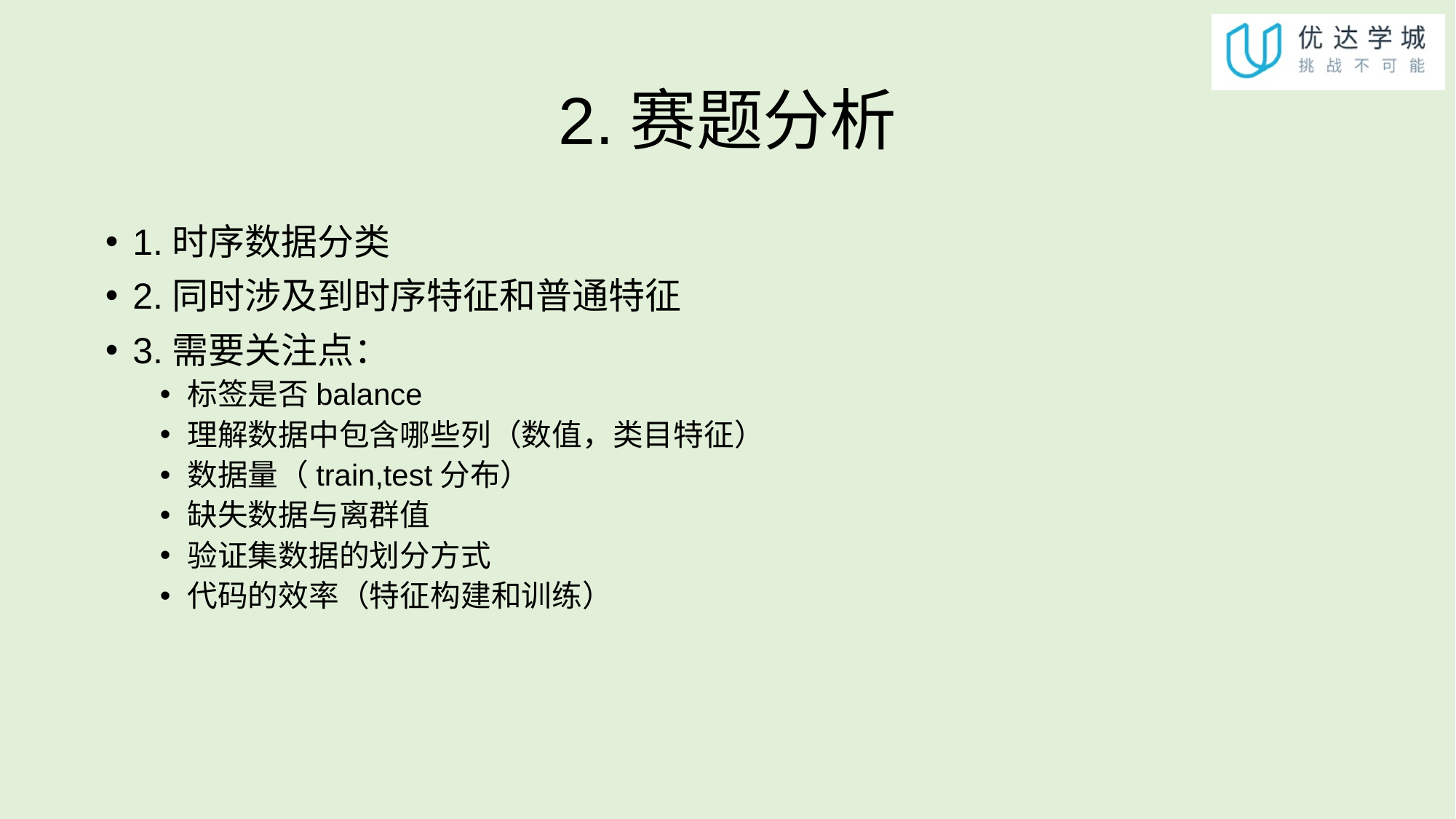

# 2.赛题分析
1.时序数据分类
2.同时涉及到时序特征和普通特征
3.需要关注点：
标签是否balance
理解数据中包含哪些列（数值，类目特征）
数据量（train,test分布）
缺失数据与离群值
验证集数据的划分方式
代码的效率（特征构建和训练）